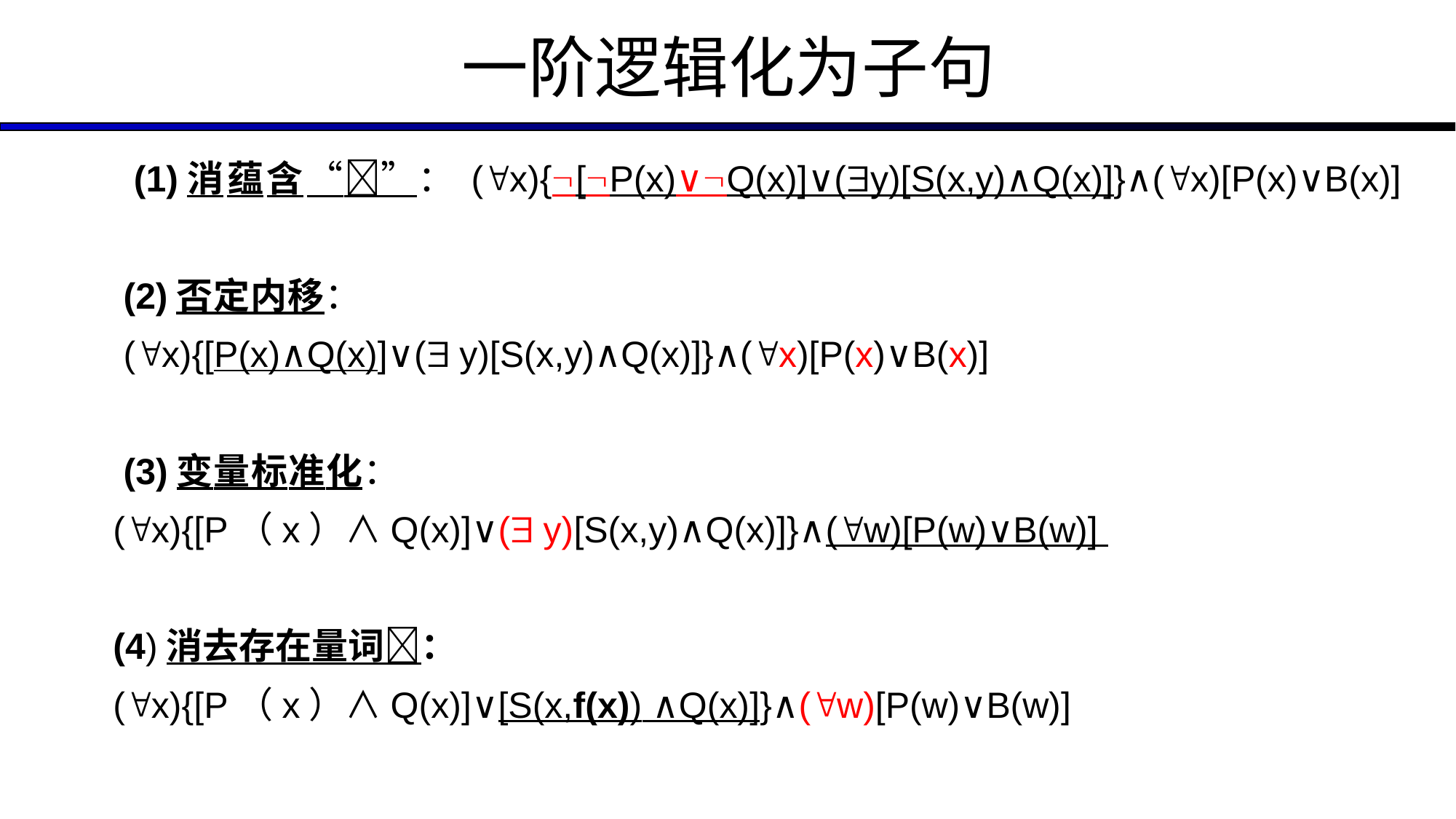

# 一阶逻辑化为子句
 (1)消蕴含“⇒”： (∀x){¬[¬P(x)∨¬Q(x)]∨(∃y)[S(x,y)∧Q(x)]}∧(∀x)[P(x)∨B(x)]

 (2)否定内移：
 (∀x){[P(x)∧Q(x)]∨(∃ y)[S(x,y)∧Q(x)]}∧(∀x)[P(x)∨B(x)]

 (3)变量标准化：
(∀x){[P（x）∧Q(x)]∨(∃ y)[S(x,y)∧Q(x)]}∧(∀w)[P(w)∨B(w)]

(4)消去存在量词∃：
(∀x){[P（x）∧Q(x)]∨[S(x,f(x)) ∧Q(x)]}∧(∀w)[P(w)∨B(w)]